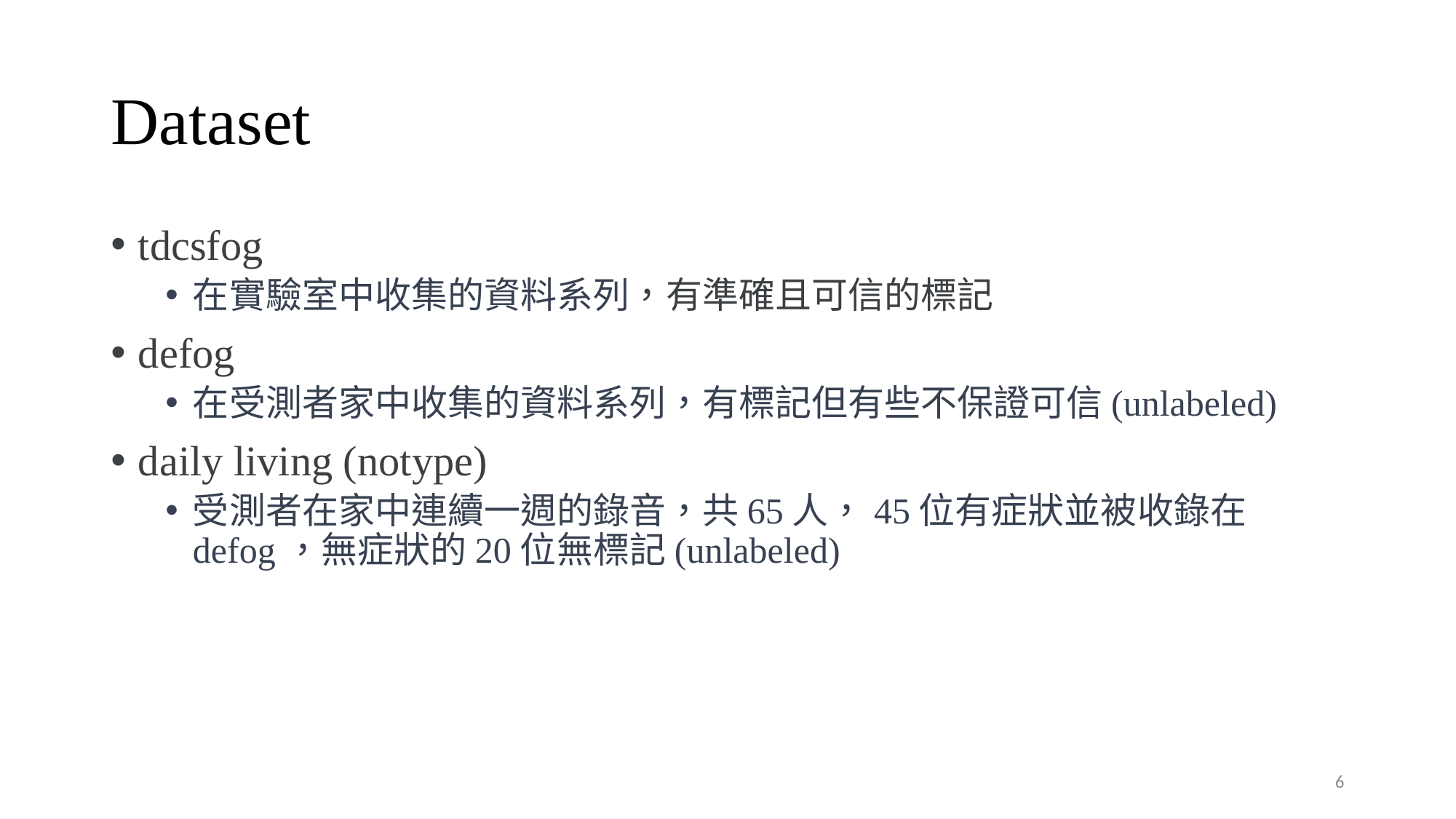

# Dataset
tdcsfog
在實驗室中收集的資料系列，有準確且可信的標記
defog
在受測者家中收集的資料系列，有標記但有些不保證可信(unlabeled)
daily living (notype)
受測者在家中連續一週的錄音，共65人，45位有症狀並被收錄在defog，無症狀的20位無標記(unlabeled)
6